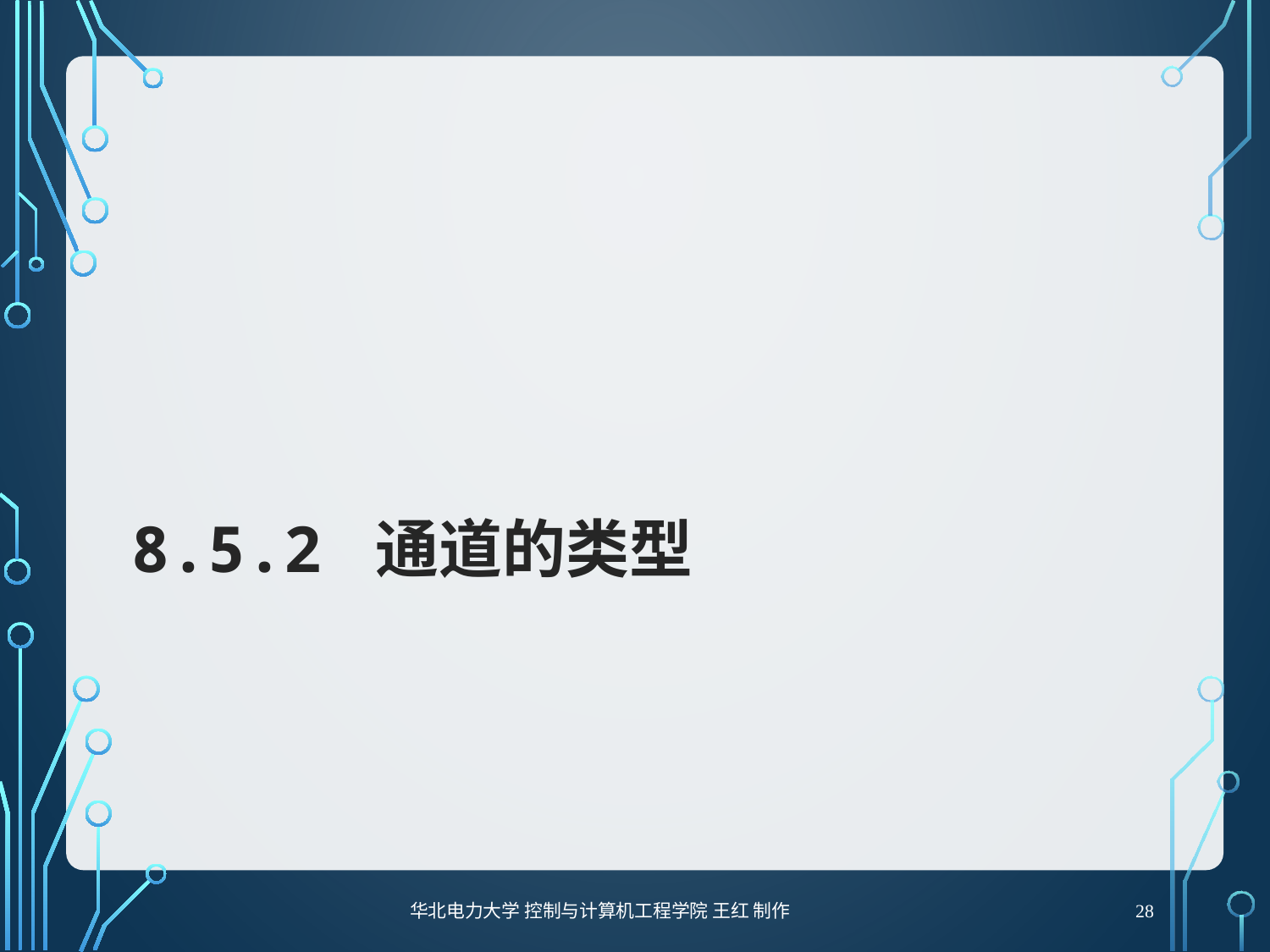

# 8.5.2 通道的类型

华北电力大学 控制与计算机工程学院 王红 制作
28